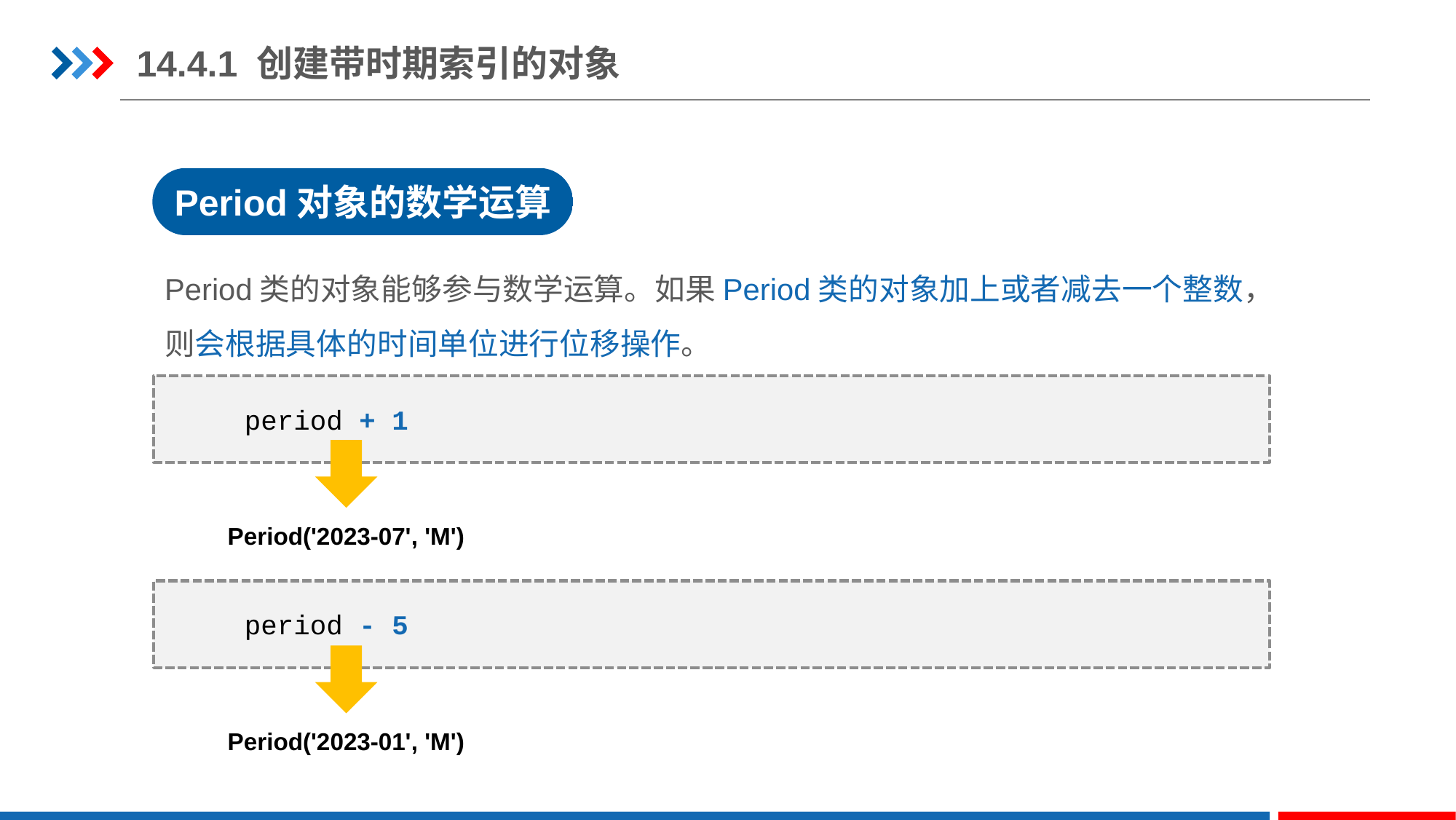

14.4.1 创建带时期索引的对象
Period对象的数学运算
Period类的对象能够参与数学运算。如果Period类的对象加上或者减去一个整数，则会根据具体的时间单位进行位移操作。

period + 1

Period('2023-07', 'M')

period - 5

Period('2023-01', 'M')